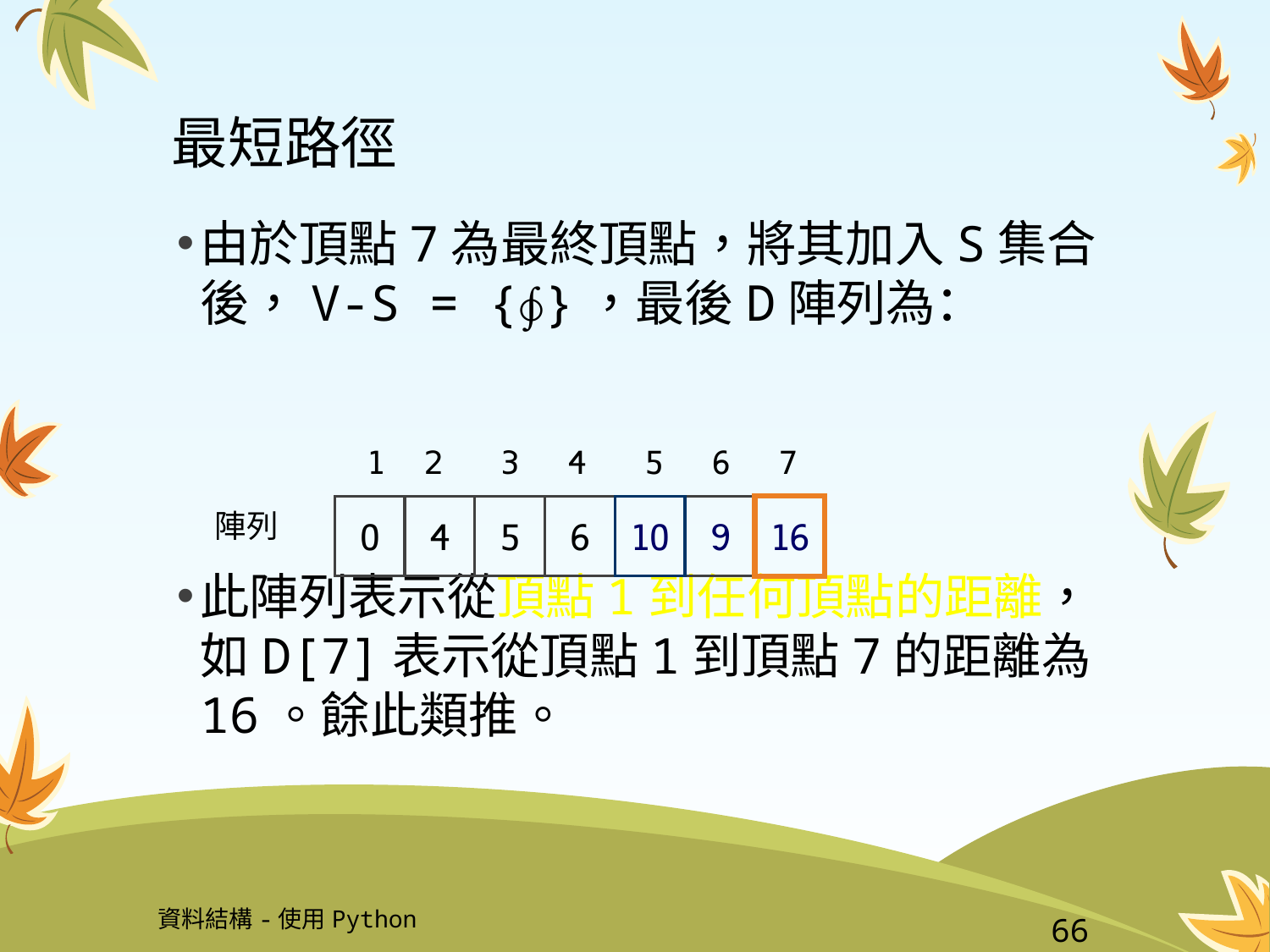

# 最短路徑
由於頂點7為最終頂點，將其加入S集合後，V-S = {∮}，最後D陣列為：

此陣列表示從頂點1到任何頂點的距離，如D[7]表示從頂點1到頂點7的距離為16。餘此類推。
1    2      3     4      5     6     7
0
4
5
6
10
9
16
陣列
資料結構-使用Python
66